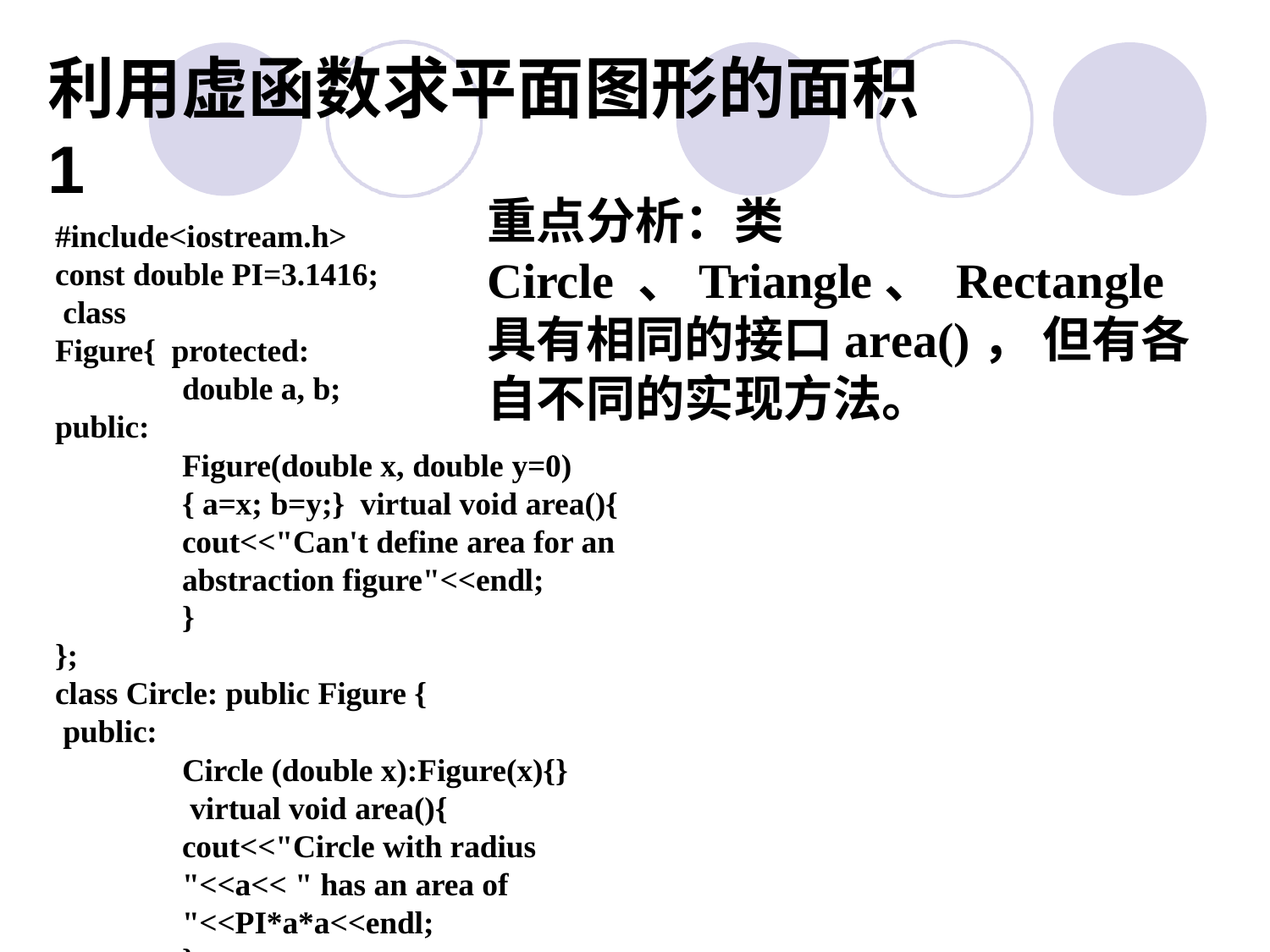

# 利用虚函数求平面图形的面积1
重点分析：类Circle 、Triangle、 Rectangle具有相同的接口area()， 但有各自不同的实现方法。
#include<iostream.h>  const double PI=3.1416;  class Figure{  protected:
double a, b;
public:
Figure(double x, double y=0)	{ a=x; b=y;}  virtual void area(){
cout<<"Can't define area for an abstraction figure"<<endl;
}
};
class Circle: public Figure {  public:
Circle (double x):Figure(x){}  virtual void area(){
cout<<"Circle with radius "<<a<< " has an area of "<<PI*a*a<<endl;
}
};